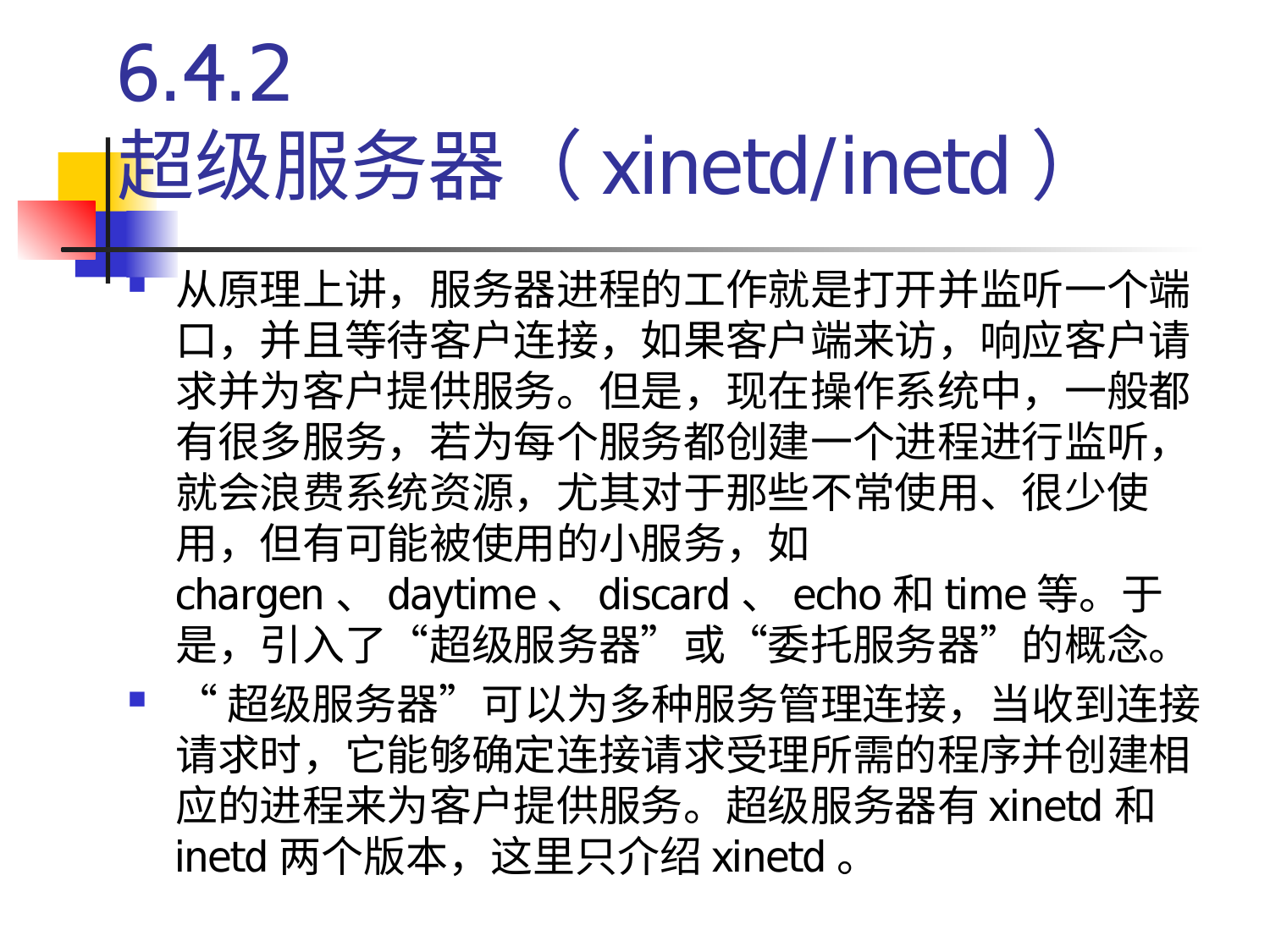

# 6.4.2  超级服务器（xinetd/inetd）
从原理上讲，服务器进程的工作就是打开并监听一个端口，并且等待客户连接，如果客户端来访，响应客户请求并为客户提供服务。但是，现在操作系统中，一般都有很多服务，若为每个服务都创建一个进程进行监听，就会浪费系统资源，尤其对于那些不常使用、很少使用，但有可能被使用的小服务，如chargen、daytime、discard、echo和time等。于是，引入了“超级服务器”或“委托服务器”的概念。
“超级服务器”可以为多种服务管理连接，当收到连接请求时，它能够确定连接请求受理所需的程序并创建相应的进程来为客户提供服务。超级服务器有xinetd和inetd两个版本，这里只介绍xinetd。